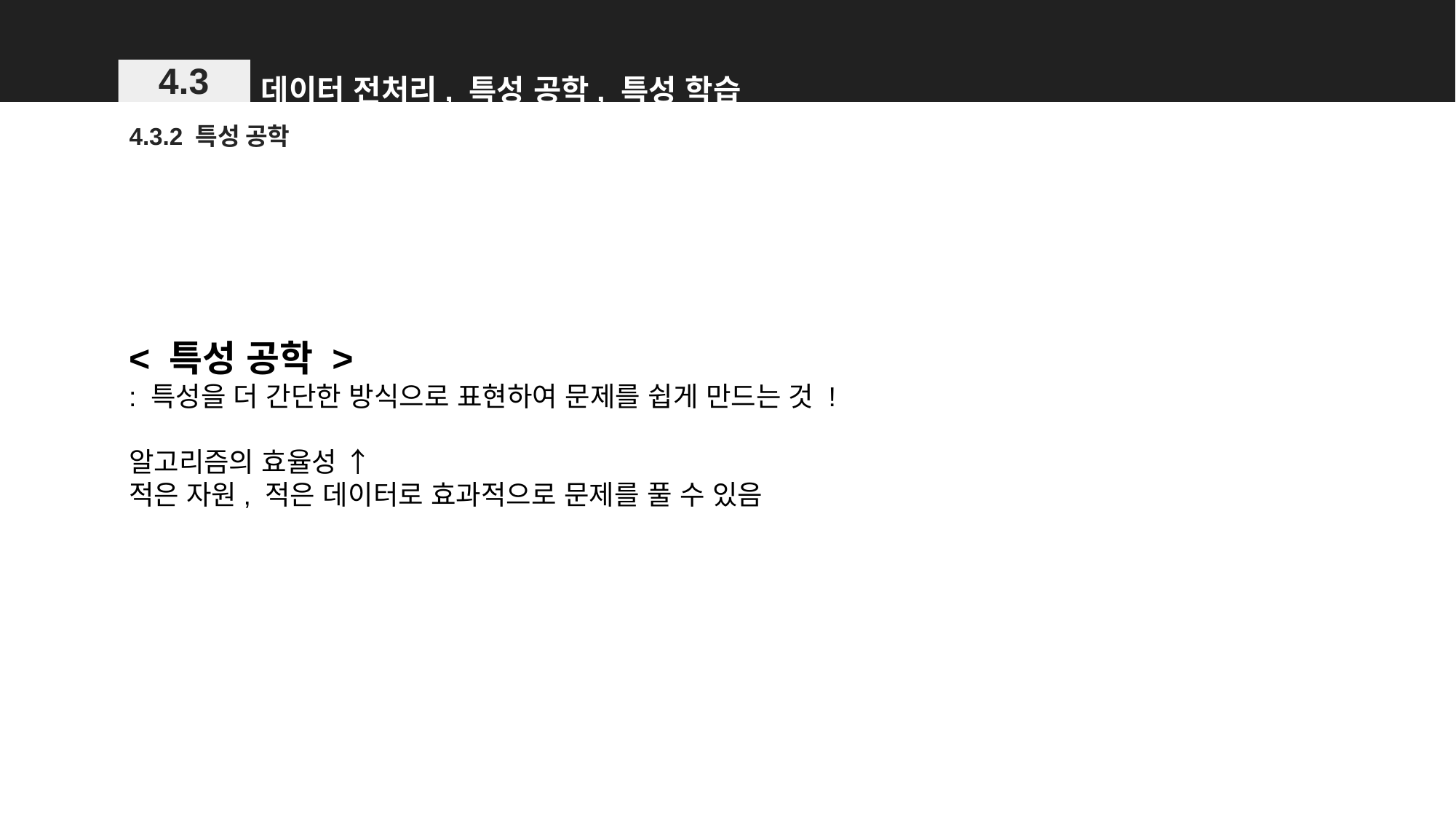

데이터 전처리, 특성 공학, 특성 학습
4.3

4.3.2 특성 공학
< 특성 공학 >
: 특성을 더 간단한 방식으로 표현하여 문제를 쉽게 만드는 것 !

알고리즘의 효율성 ↑
적은 자원, 적은 데이터로 효과적으로 문제를 풀 수 있음